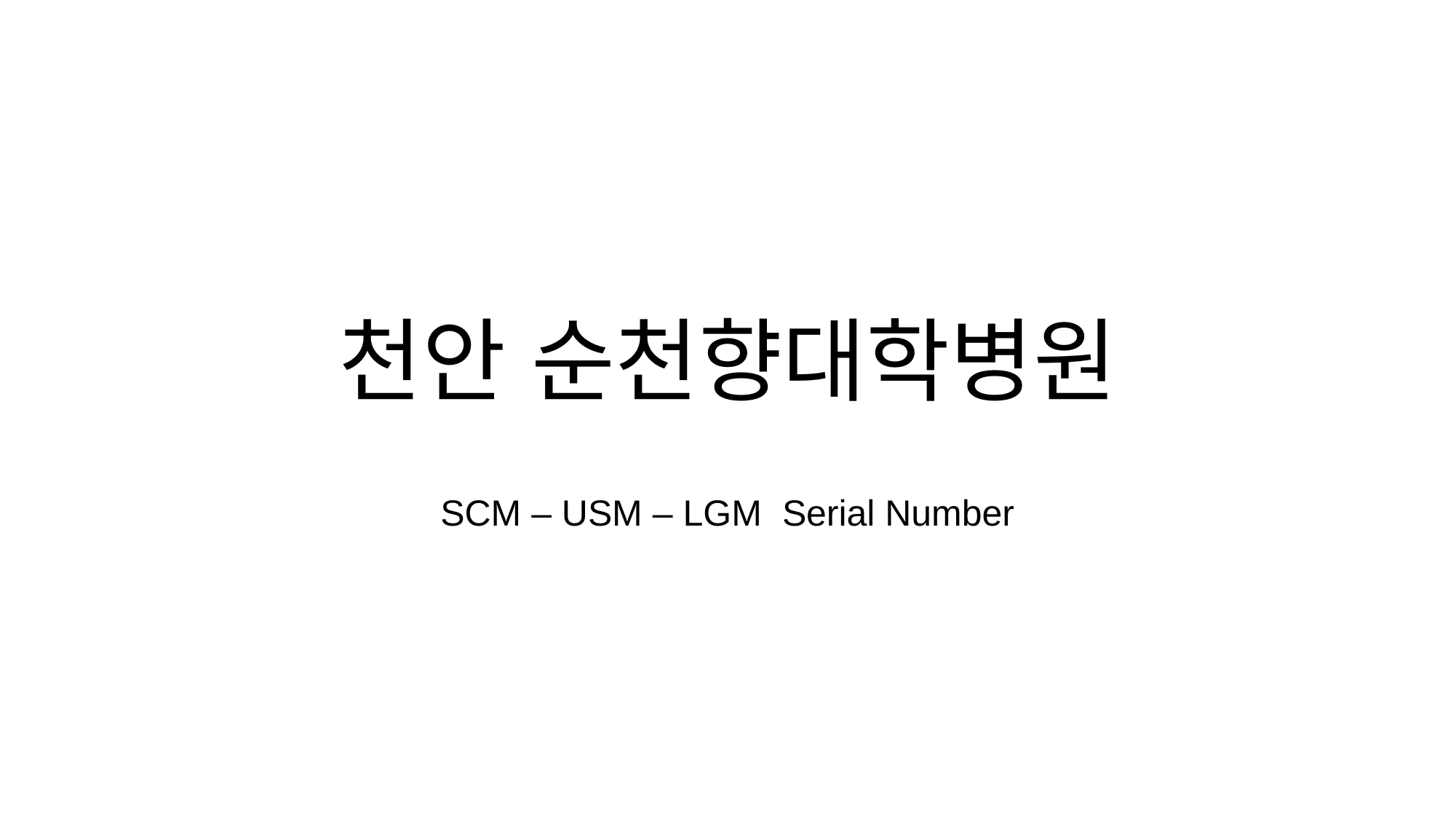

# 천안 순천향대학병원

SCM – USM – LGM  Serial Number